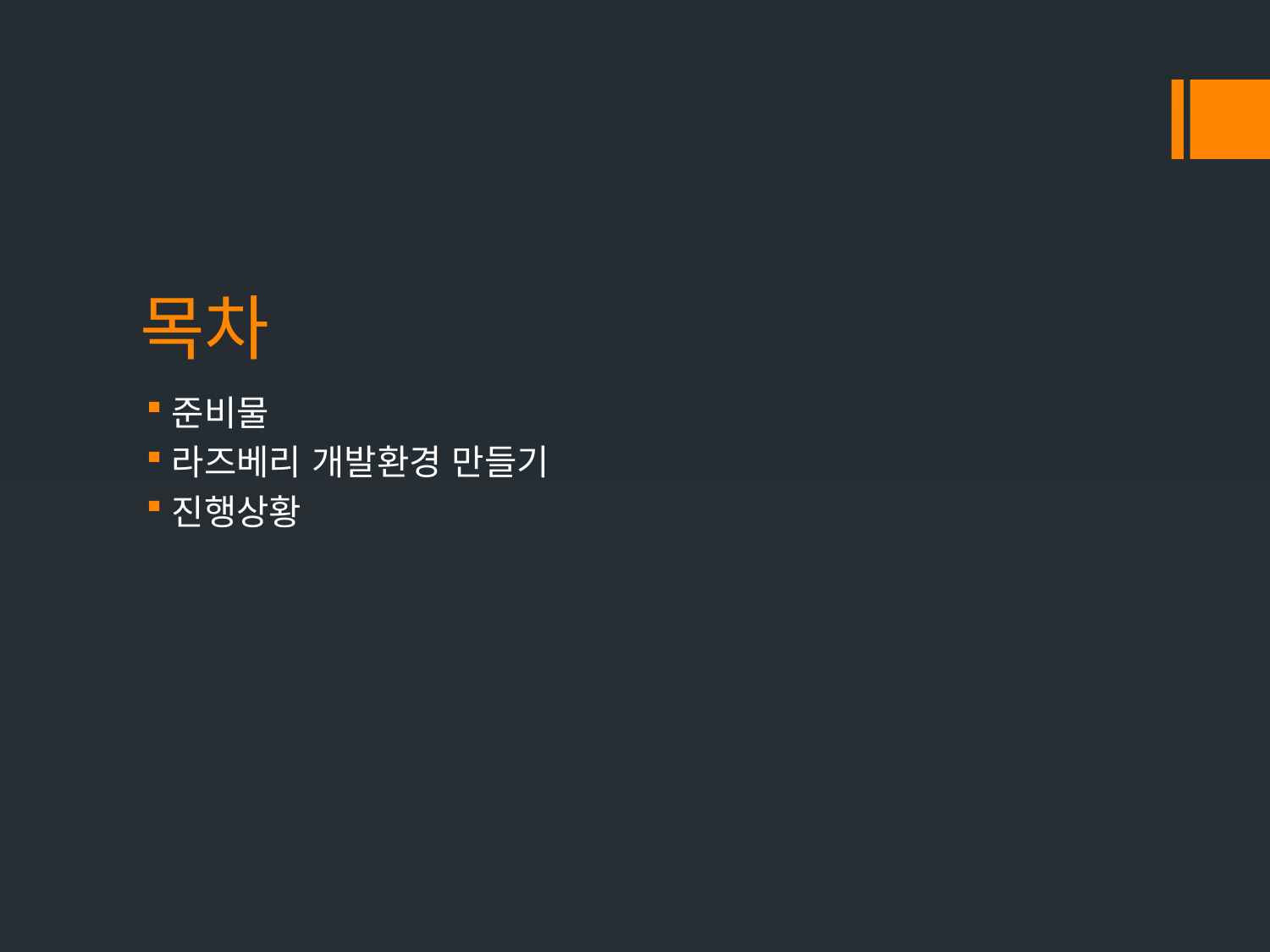

# 목차
준비물
라즈베리 개발환경 만들기
진행상황